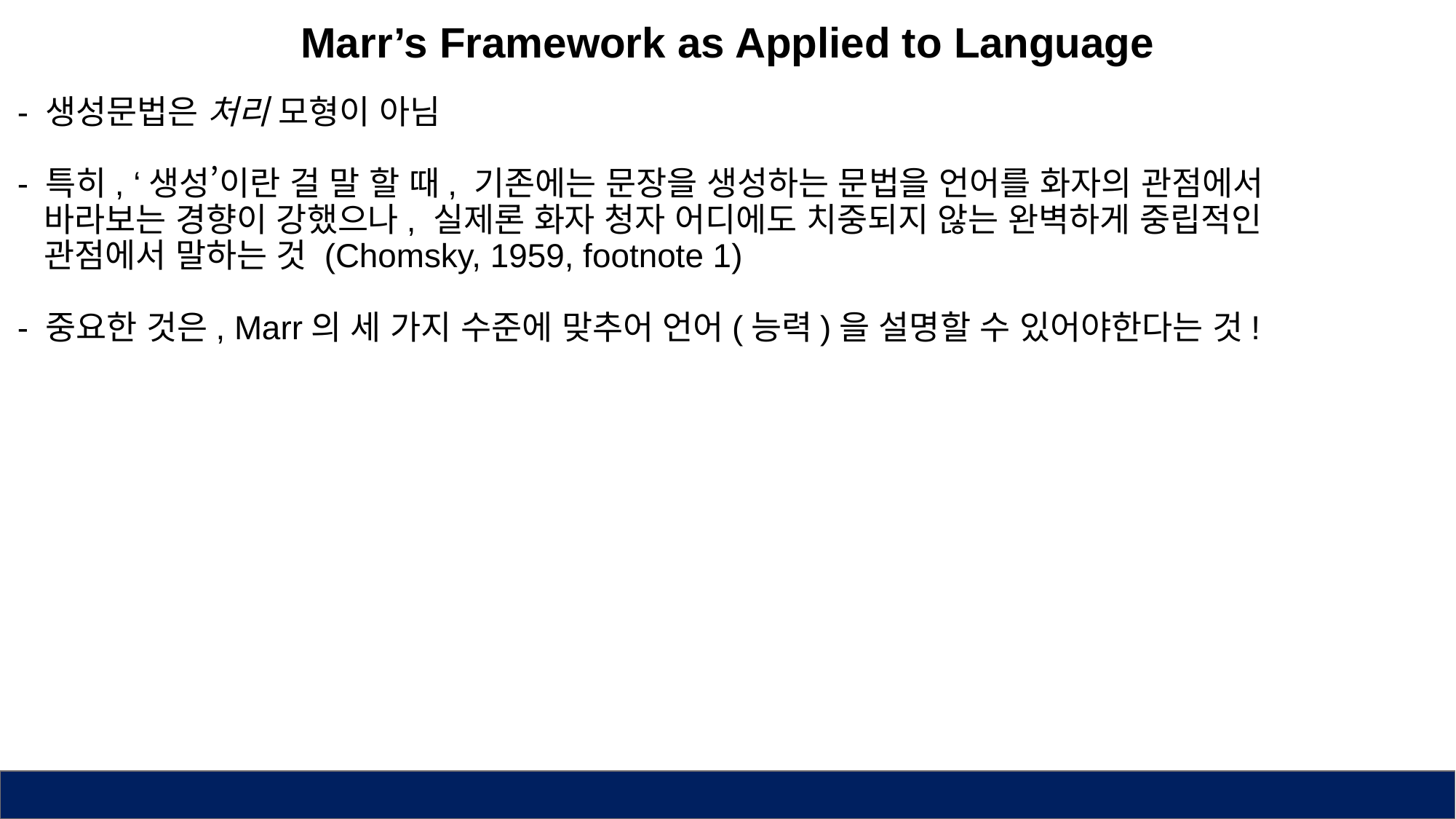

Marr’s Framework as Applied to Language
- 생성문법은 처리 모형이 아님

- 특히, ‘생성’이란 걸 말 할 때, 기존에는 문장을 생성하는 문법을 언어를 화자의 관점에서
  바라보는 경향이 강했으나, 실제론 화자 청자 어디에도 치중되지 않는 완벽하게 중립적인
  관점에서 말하는 것 (Chomsky, 1959, footnote 1)

- 중요한 것은, Marr의 세 가지 수준에 맞추어 언어(능력)을 설명할 수 있어야한다는 것!